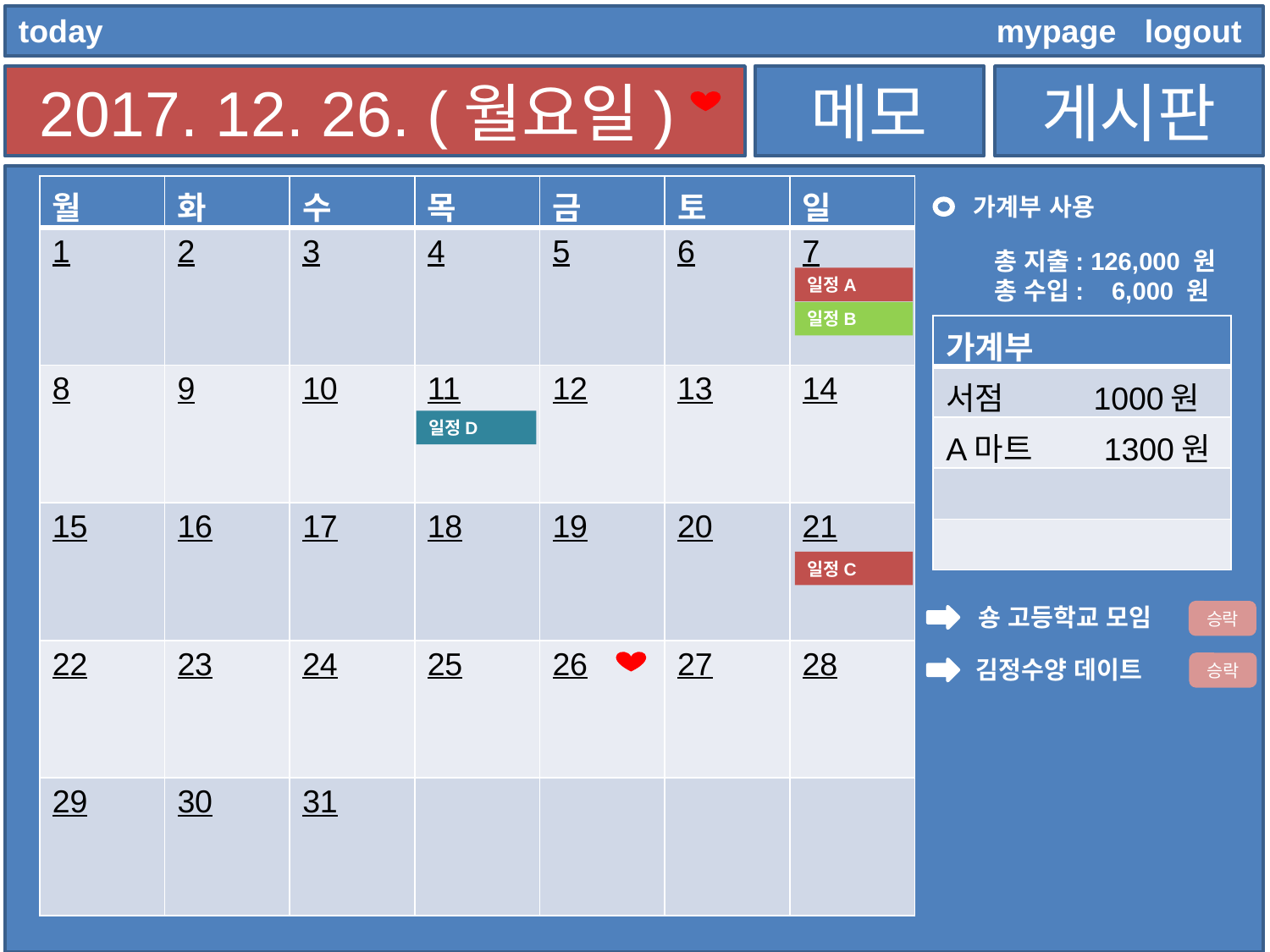

today
mypage
logout

2017. 12. 26. (월요일)
메모
게시판

| 월 | 화 | 수 | 목 | 금 | 토 | 일 |
| --- | --- | --- | --- | --- | --- | --- |
| 1 | 2 | 3 | 4 | 5 | 6 | 7 |
| 8 | 9 | 10 | 11 | 12 | 13 | 14 |
| 15 | 16 | 17 | 18 | 19 | 20 | 21 |
| 22 | 23 | 24 | 25 | 26 | 27 | 28 |
| 29 | 30 | 31 |  |  |  |  |
가계부 사용

총 지출: 126,000 원
총 수입:    6,000 원

일정A
일정B
| 가계부 |
| --- |
| 서점 1000원 |
| A마트 1300원 |
|  |
|  |
일정D
일정C
숑 고등학교 모임
승락

김정수양 데이트

승락